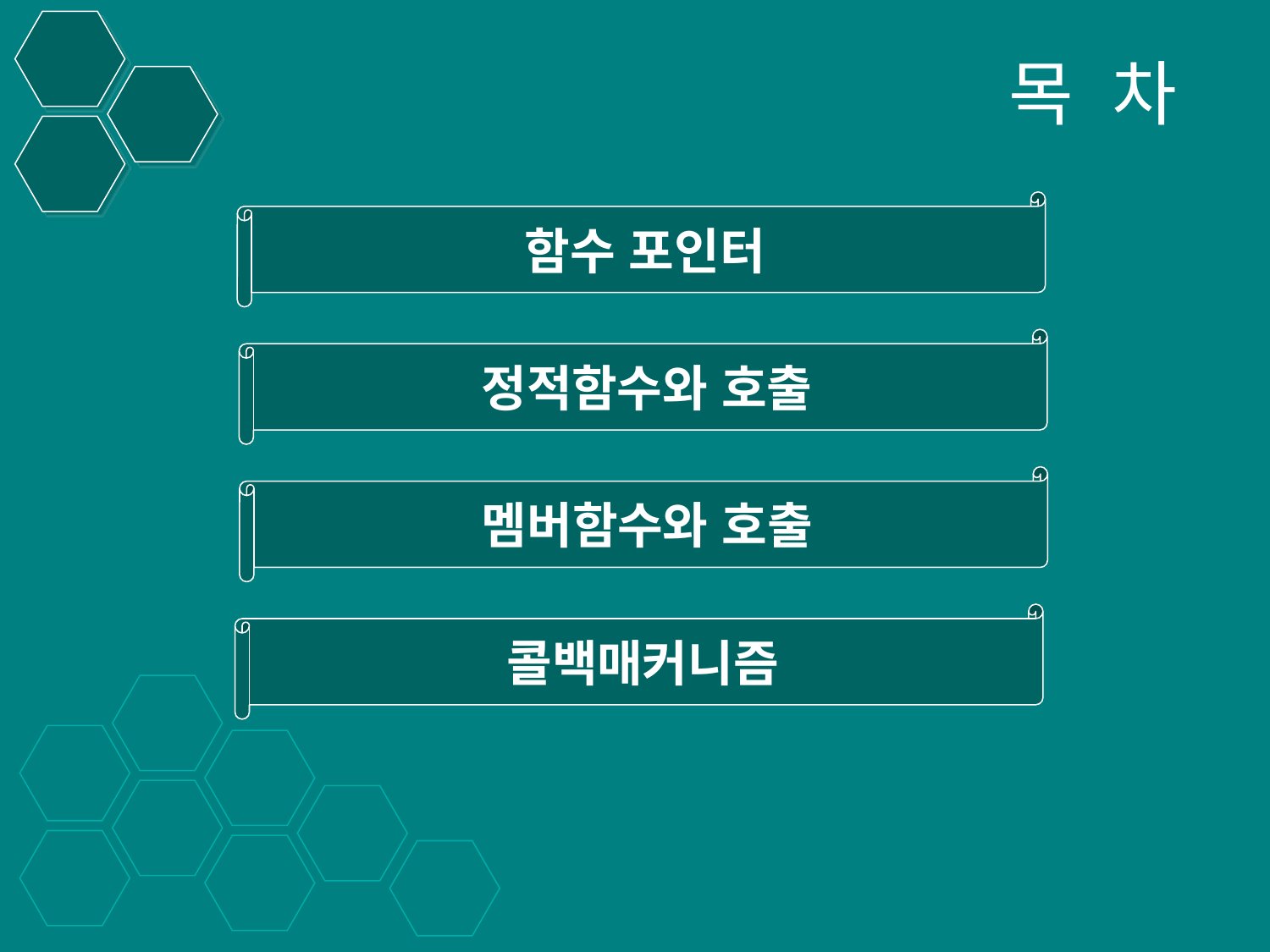

# 목  차
함수 포인터
정적함수와 호출
멤버함수와 호출
콜백매커니즘